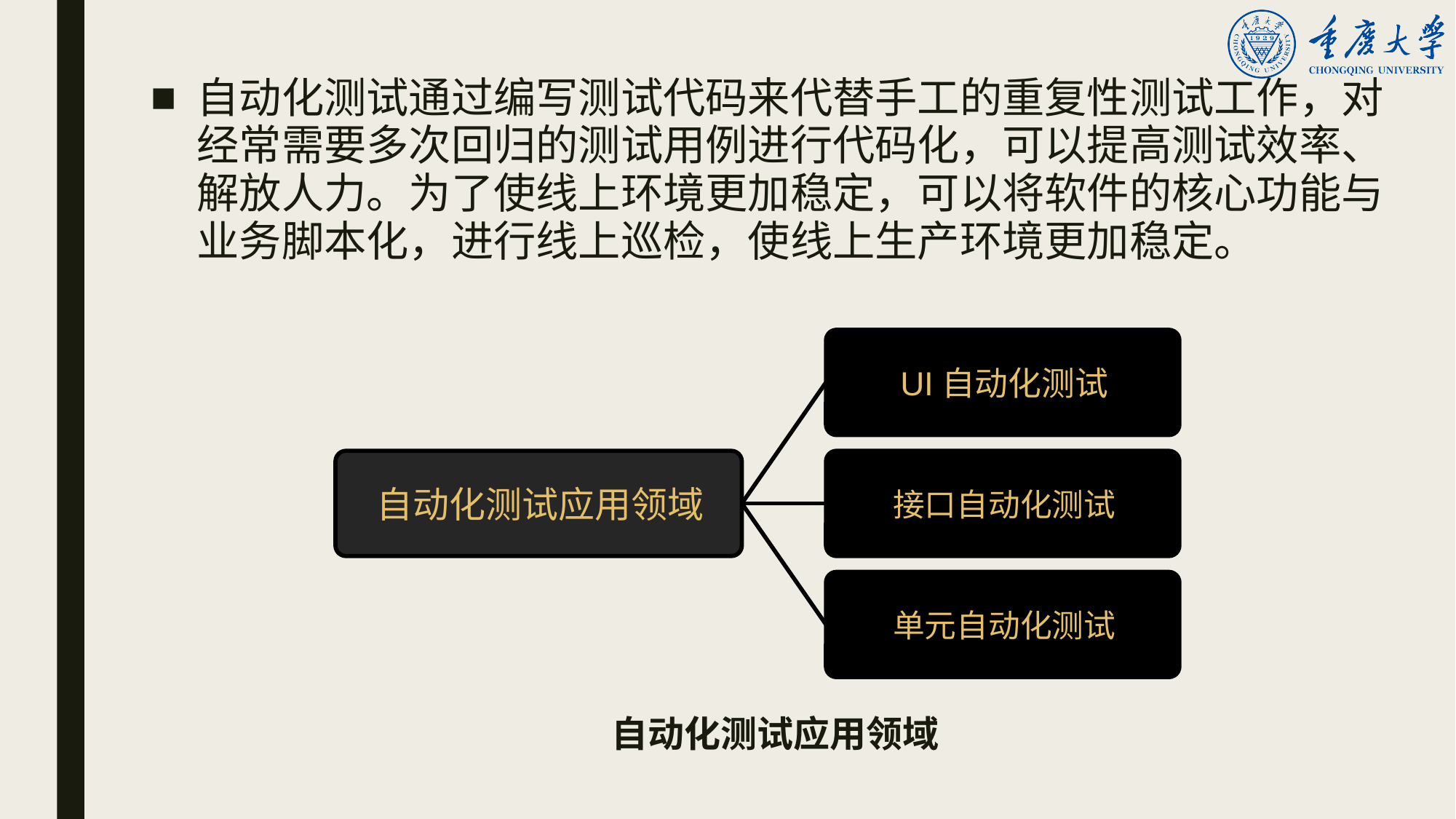

自动化测试通过编写测试代码来代替手工的重复性测试工作，对经常需要多次回归的测试用例进行代码化，可以提高测试效率、解放人力。为了使线上环境更加稳定，可以将软件的核心功能与业务脚本化，进行线上巡检，使线上生产环境更加稳定。

自动化测试应用领域

UI自动化测试

接口自动化测试

单元自动化测试
自动化测试应用领域